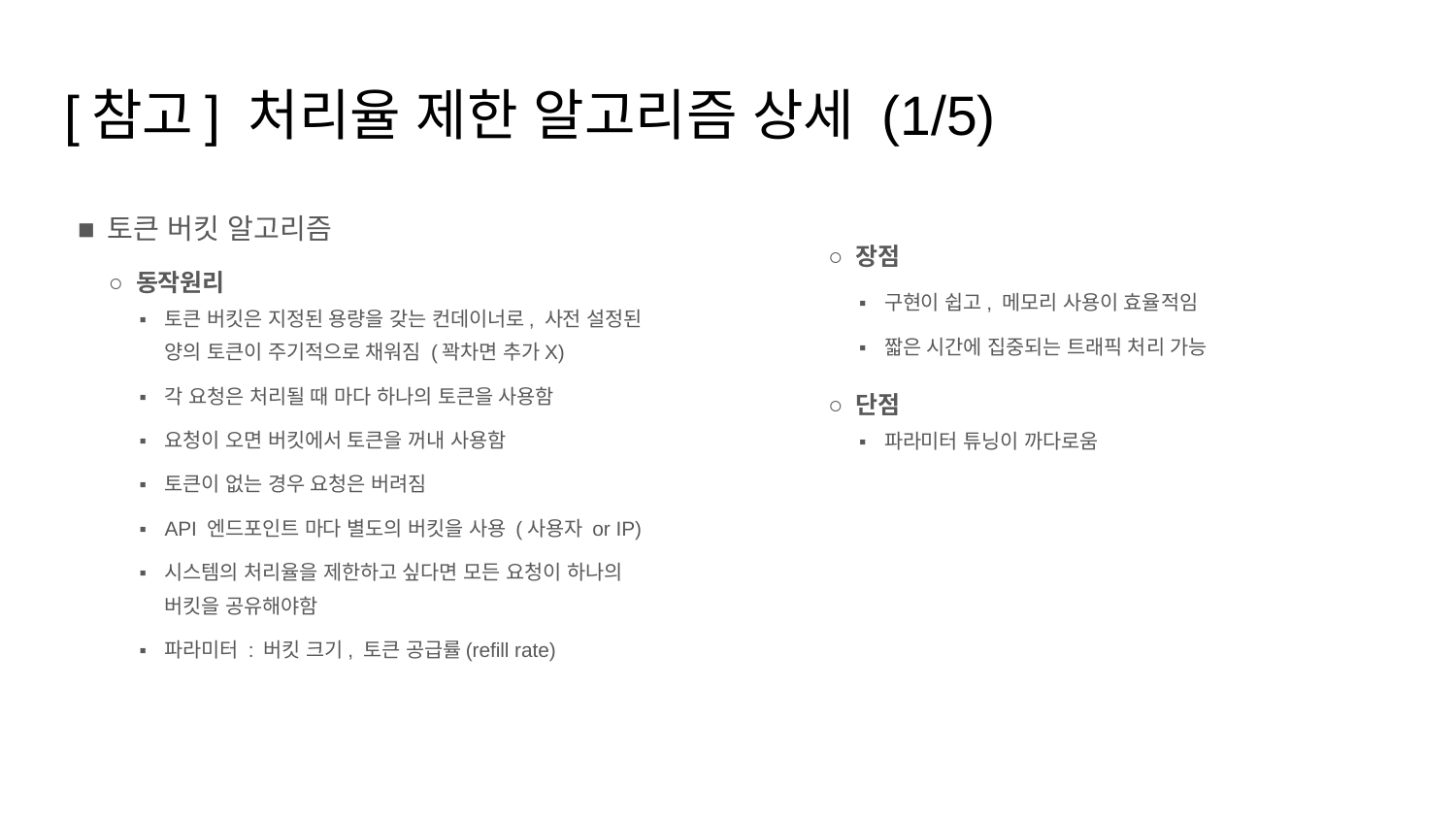

# [참고] 처리율 제한 알고리즘 상세 (1/5)
토큰 버킷 알고리즘
동작원리
토큰 버킷은 지정된 용량을 갖는 컨데이너로, 사전 설정된 양의 토큰이 주기적으로 채워짐 (꽉차면 추가X)
각 요청은 처리될 때 마다 하나의 토큰을 사용함
요청이 오면 버킷에서 토큰을 꺼내 사용함
토큰이 없는 경우 요청은 버려짐
API 엔드포인트 마다 별도의 버킷을 사용 (사용자 or IP)
시스템의 처리율을 제한하고 싶다면 모든 요청이 하나의 버킷을 공유해야함
파라미터 : 버킷 크기, 토큰 공급률(refill rate)

장점
구현이 쉽고, 메모리 사용이 효율적임
짧은 시간에 집중되는 트래픽 처리 가능
단점
파라미터 튜닝이 까다로움